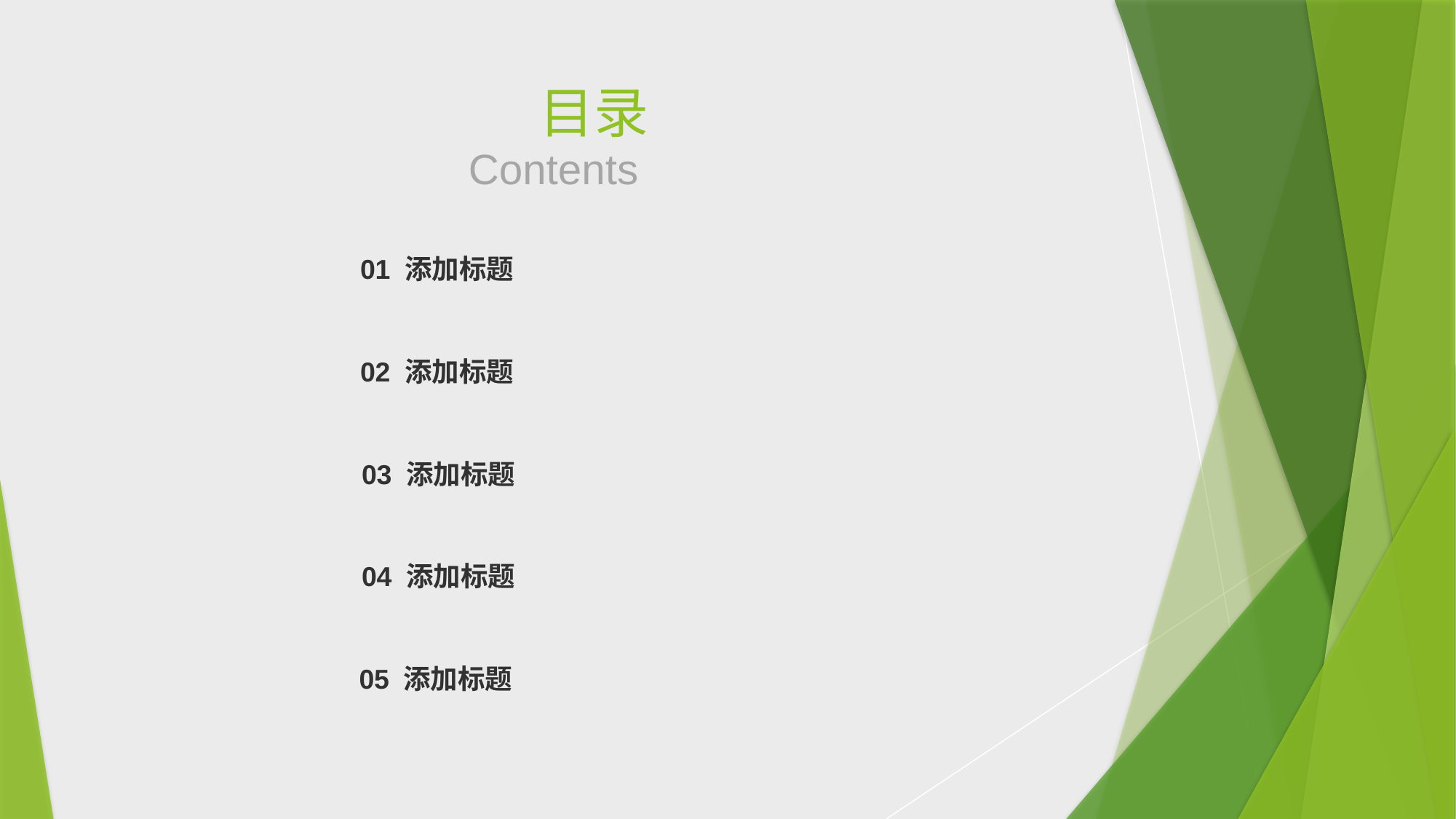

# 目录
Contents
01 添加标题
02 添加标题
03 添加标题
04 添加标题
05 添加标题